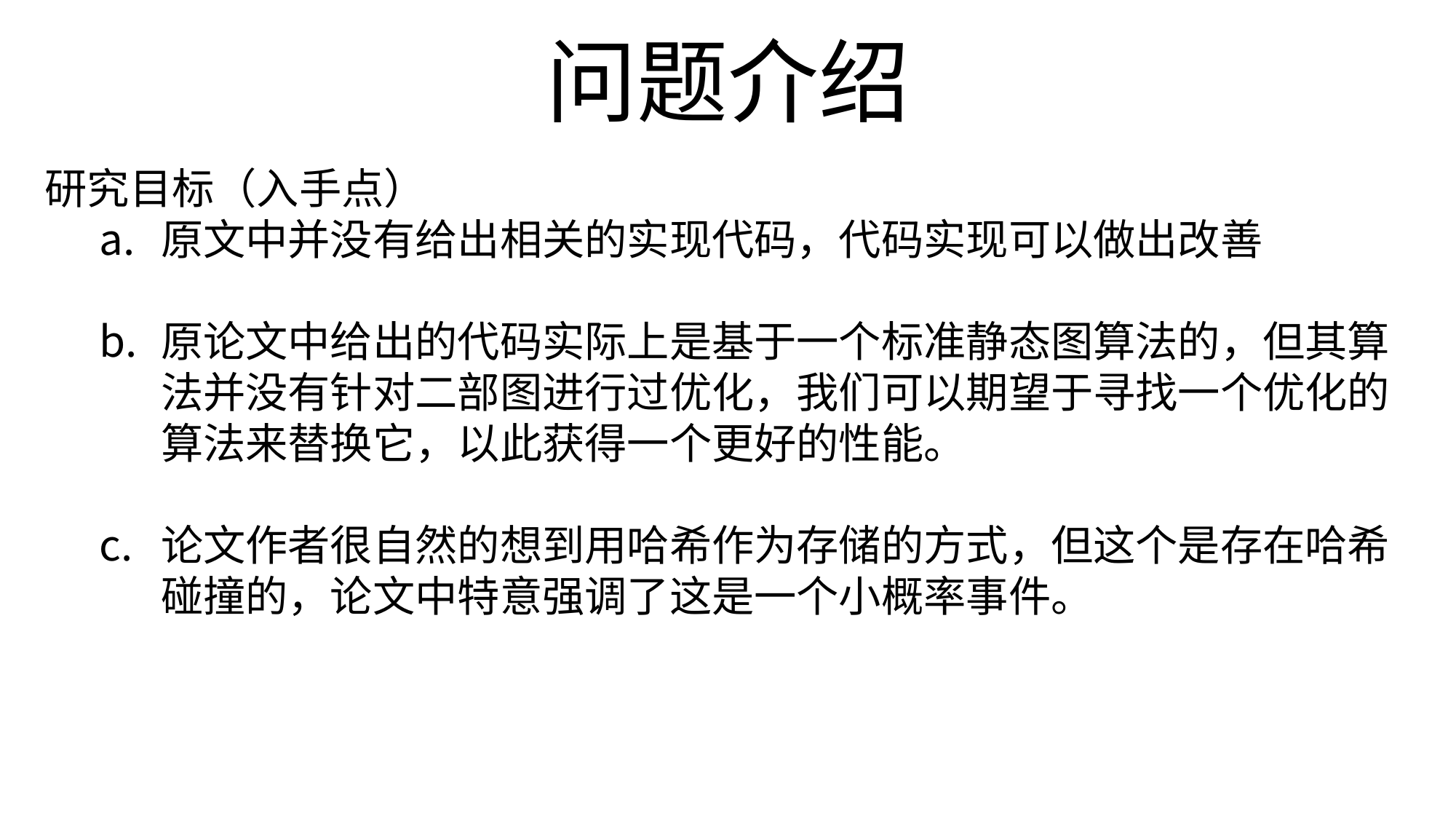

# 问题介绍
研究目标（入手点）
原文中并没有给出相关的实现代码，代码实现可以做出改善

原论文中给出的代码实际上是基于一个标准静态图算法的，但其算法并没有针对二部图进行过优化，我们可以期望于寻找一个优化的算法来替换它，以此获得一个更好的性能。
论文作者很自然的想到用哈希作为存储的方式，但这个是存在哈希碰撞的，论文中特意强调了这是一个小概率事件。